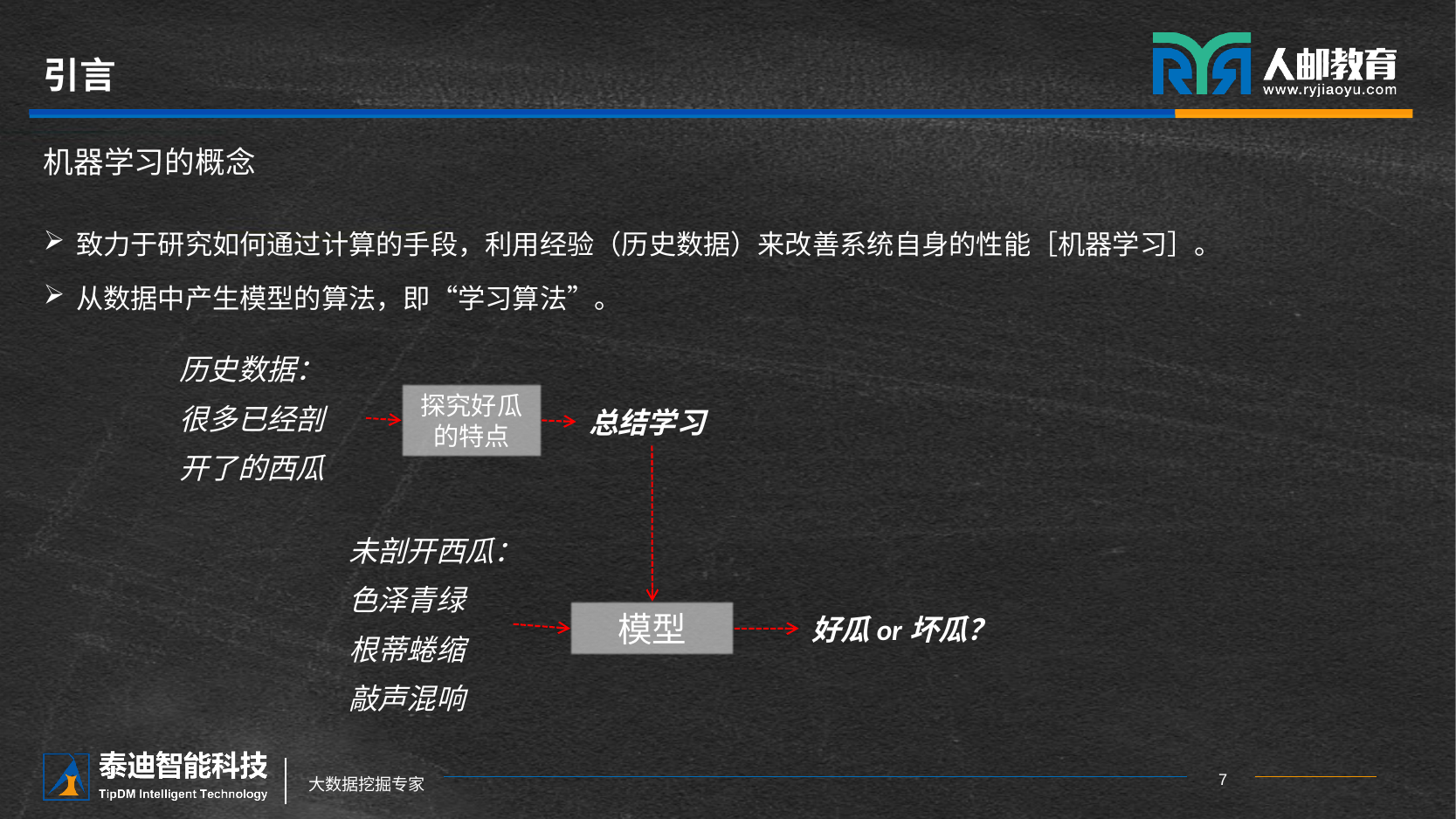

# 引言
机器学习的概念
致力于研究如何通过计算的手段，利用经验（历史数据）来改善系统自身的性能［机器学习］。
从数据中产生模型的算法，即“学习算法”。
历史数据：
很多已经剖
开了的西瓜
探究好瓜的特点
总结学习
未剖开西瓜：
色泽青绿
根蒂蜷缩
敲声混响
模型
好瓜or坏瓜？